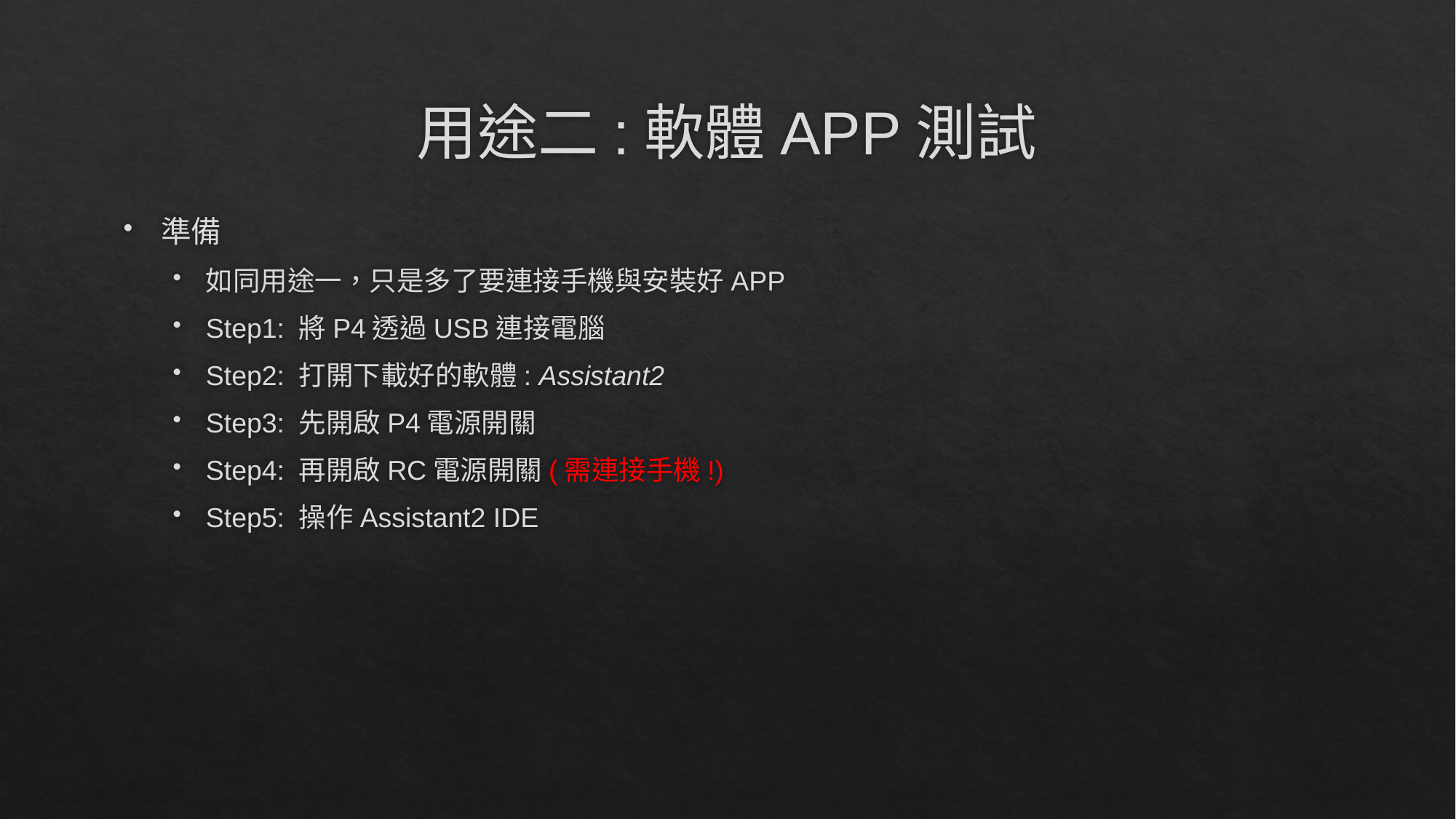

# 用途二:軟體APP測試
準備
如同用途一，只是多了要連接手機與安裝好APP
Step1: 將P4透過USB連接電腦
Step2: 打開下載好的軟體: Assistant2
Step3: 先開啟P4電源開關
Step4: 再開啟RC電源開關(需連接手機!)
Step5: 操作Assistant2 IDE